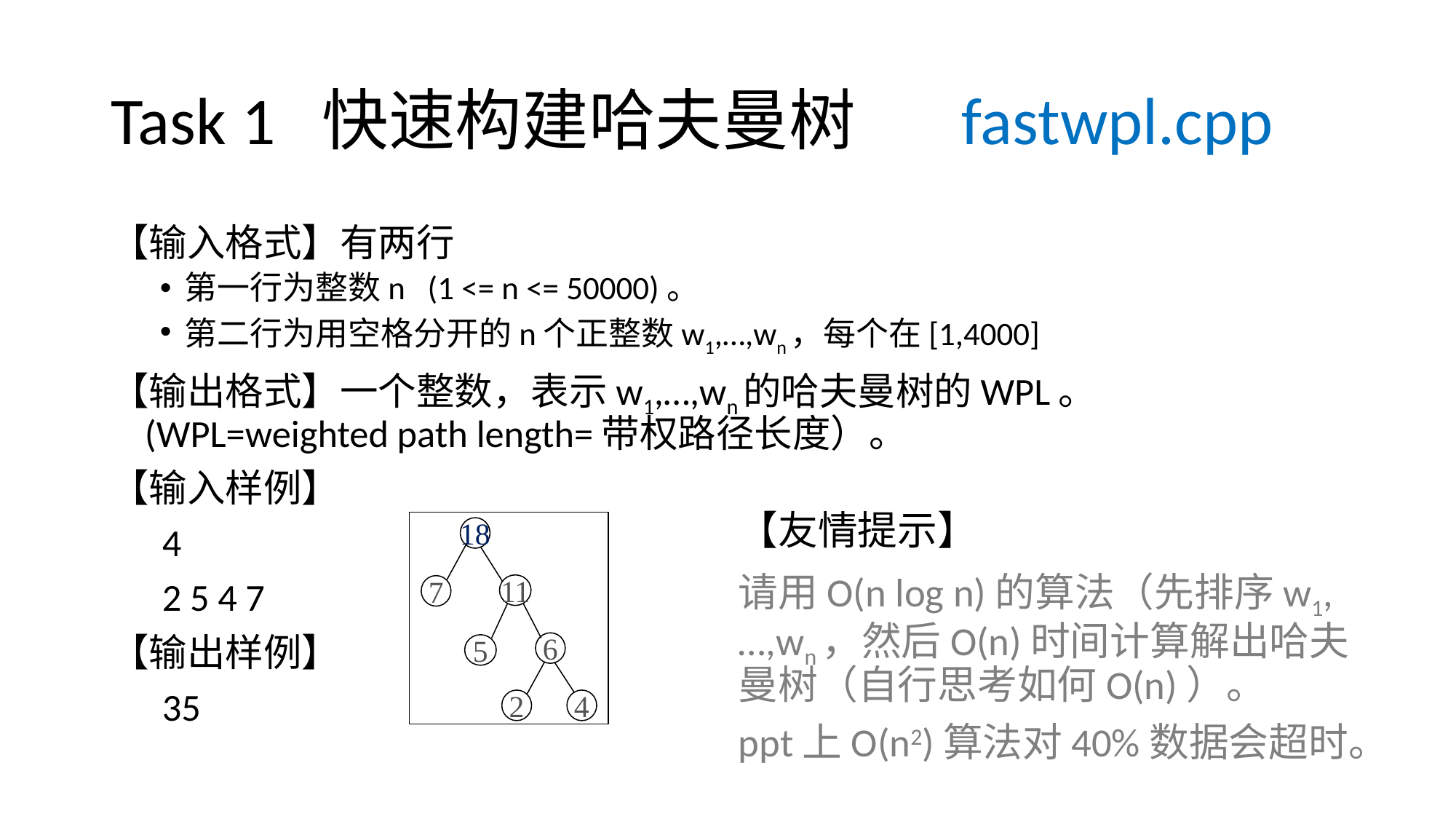

# Task 1  快速构建哈夫曼树      fastwpl.cpp
【输入格式】有两行
第一行为整数n   (1 <= n <= 50000)。
第二行为用空格分开的n个正整数w1,…,wn，每个在[1,4000]
【输出格式】一个整数，表示w1,…,wn的哈夫曼树的WPL。
   (WPL=weighted path length=带权路径长度）。
【输入样例】
      4
      2 5 4 7
【输出样例】
      35

【友情提示】
请用O(n log n)的算法（先排序w1,…,wn，然后O(n)时间计算解出哈夫曼树（自行思考如何O(n)）。
ppt上O(n2)算法对40%数据会超时。

18

11

6

2
4
5
7